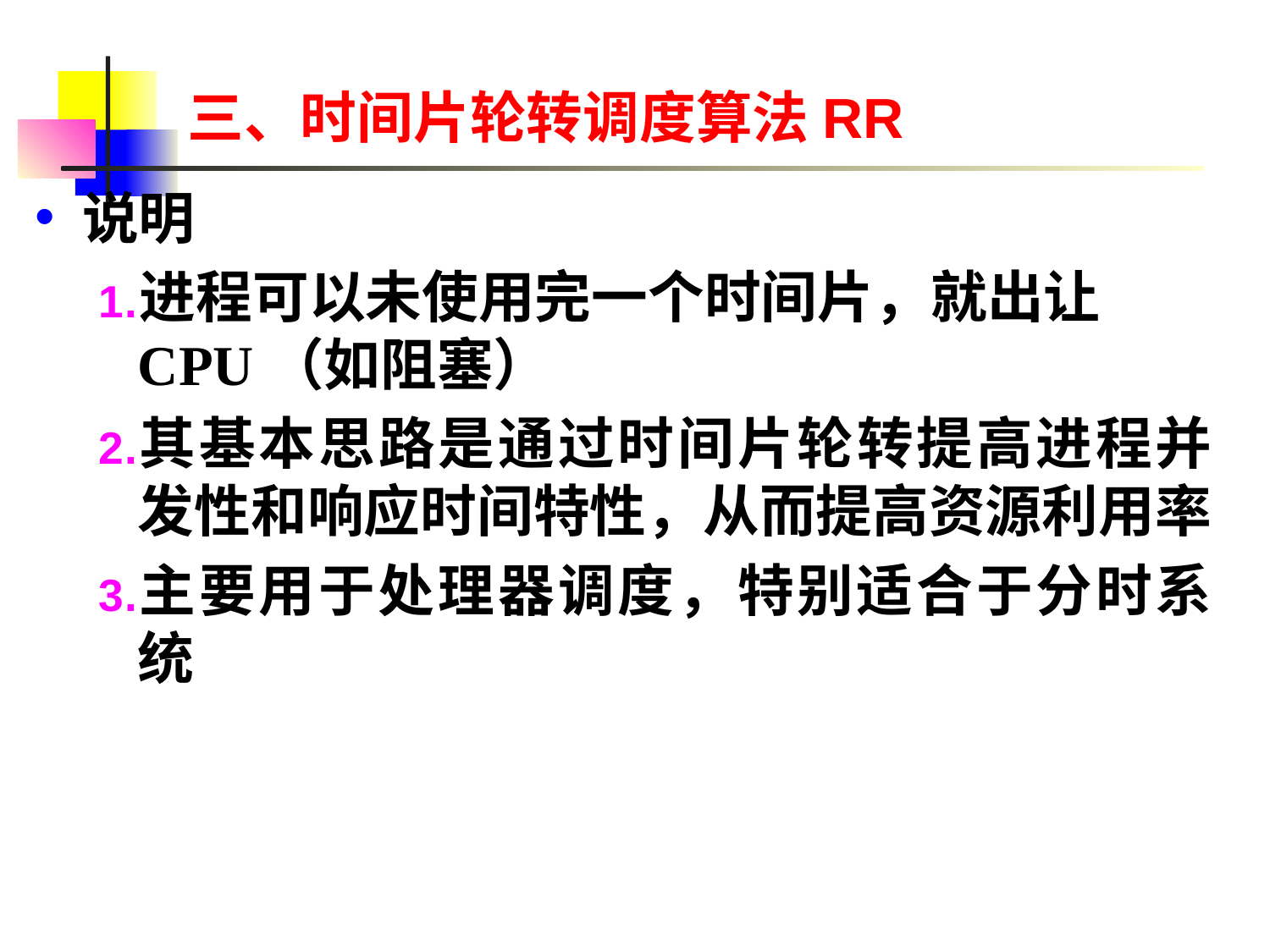

# 三、时间片轮转调度算法RR
说明
进程可以未使用完一个时间片，就出让CPU（如阻塞）
其基本思路是通过时间片轮转提高进程并发性和响应时间特性，从而提高资源利用率
主要用于处理器调度，特别适合于分时系统